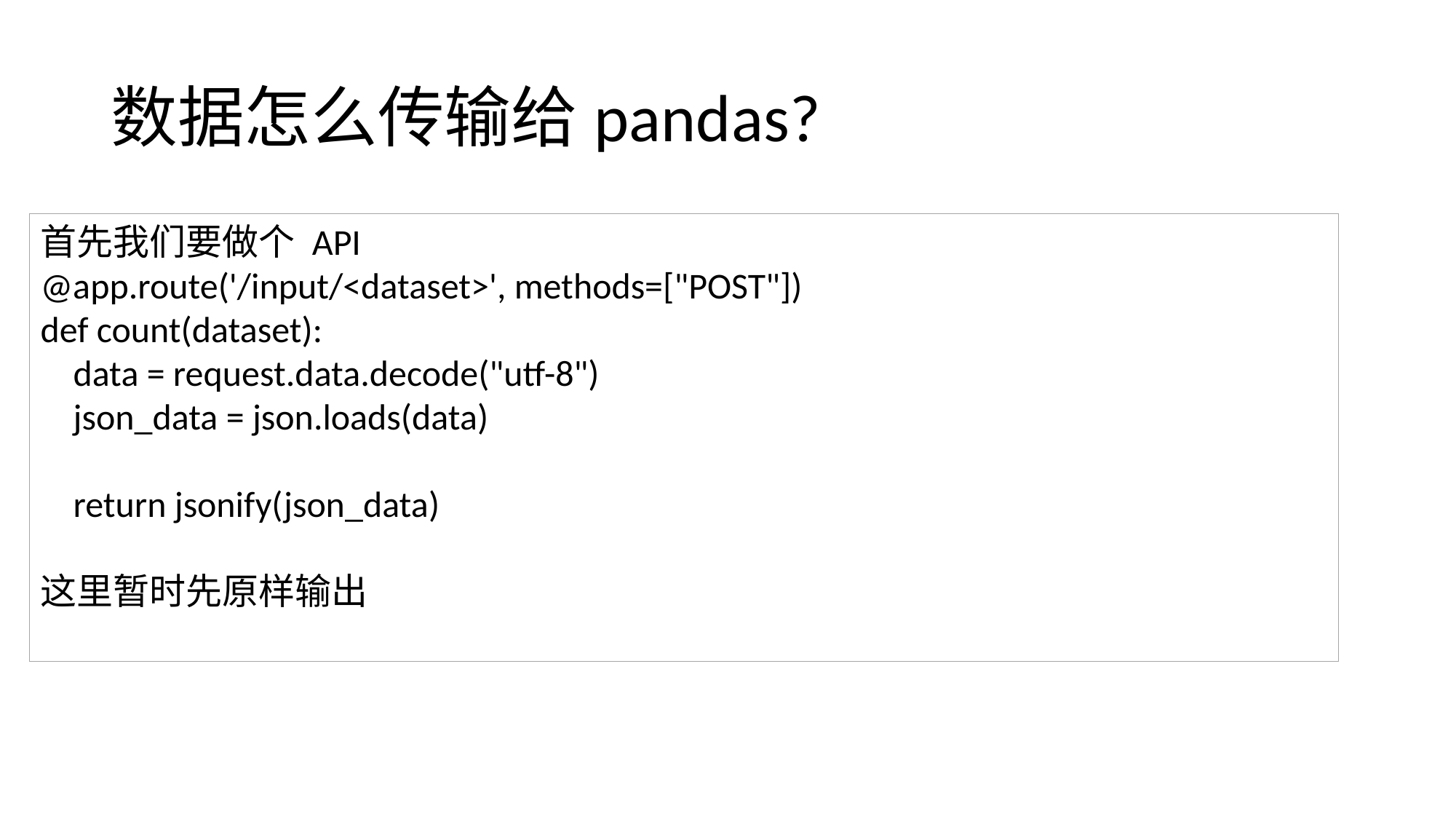

# 数据怎么传输给pandas?
首先我们要做个 API
@app.route('/input/<dataset>', methods=["POST"])
def count(dataset):
    data = request.data.decode("utf-8")
    json_data = json.loads(data)

    return jsonify(json_data)

这里暂时先原样输出